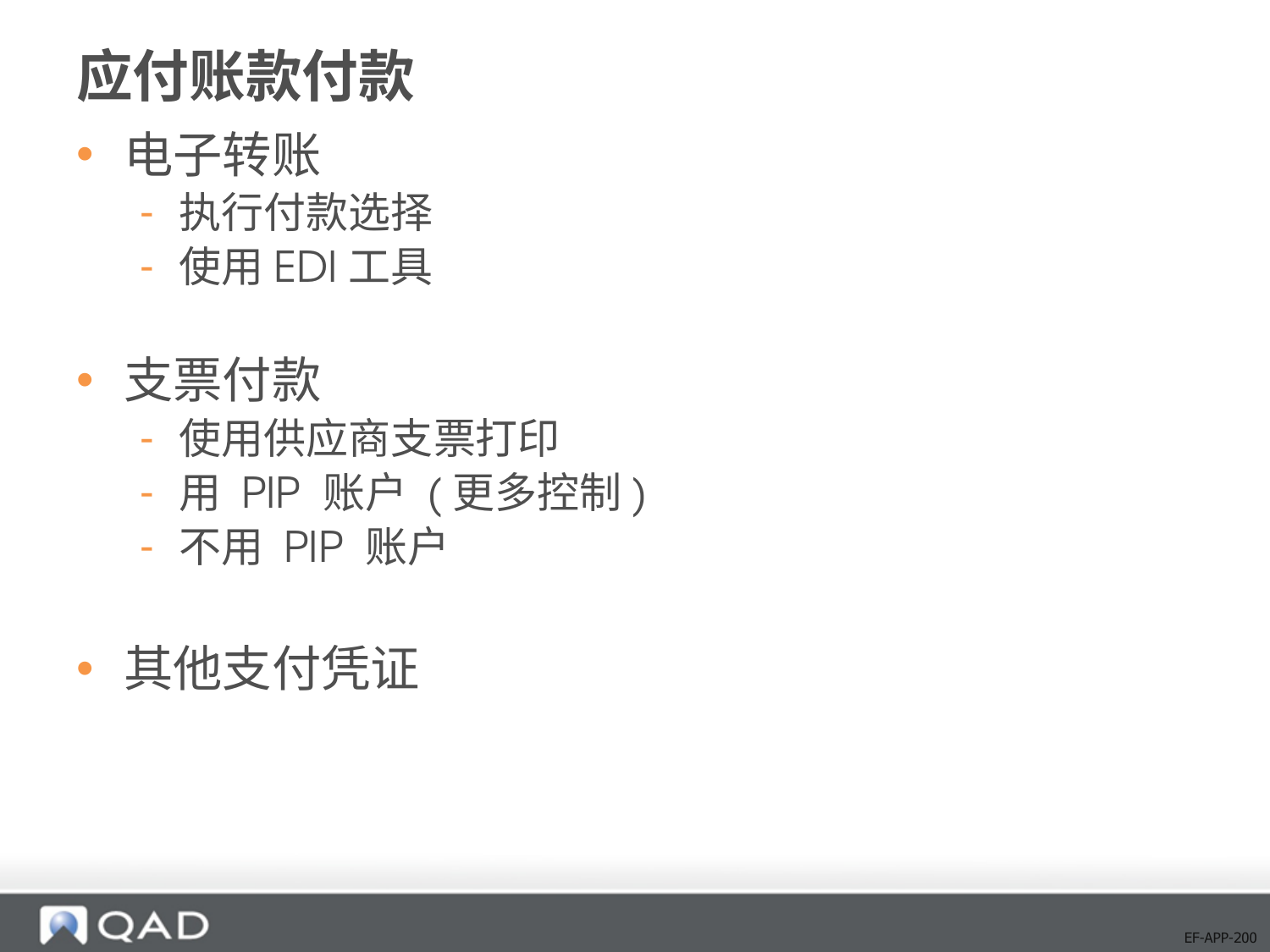

# 应付账款付款
电子转账
执行付款选择
使用EDI工具

支票付款
使用供应商支票打印
用 PIP 账户 (更多控制)
不用 PIP 账户

其他支付凭证
EF-APP-200